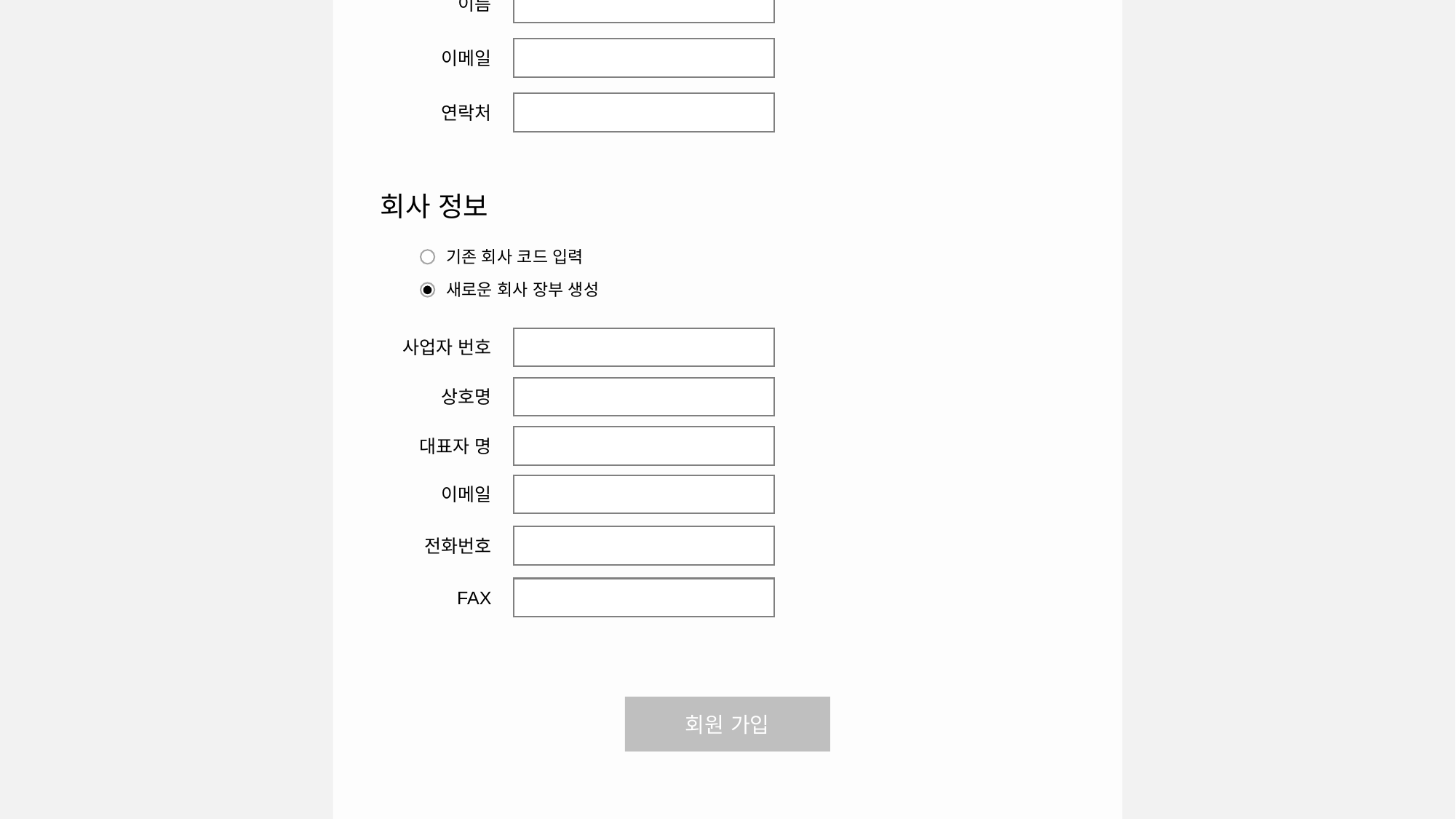

사용 가능

이름

이메일

연락처
회사 정보
기존 회사 코드 입력

새로운 회사 장부 생성

사업자 번호

상호명

대표자 명

이메일

전화번호

FAX

회원 가입